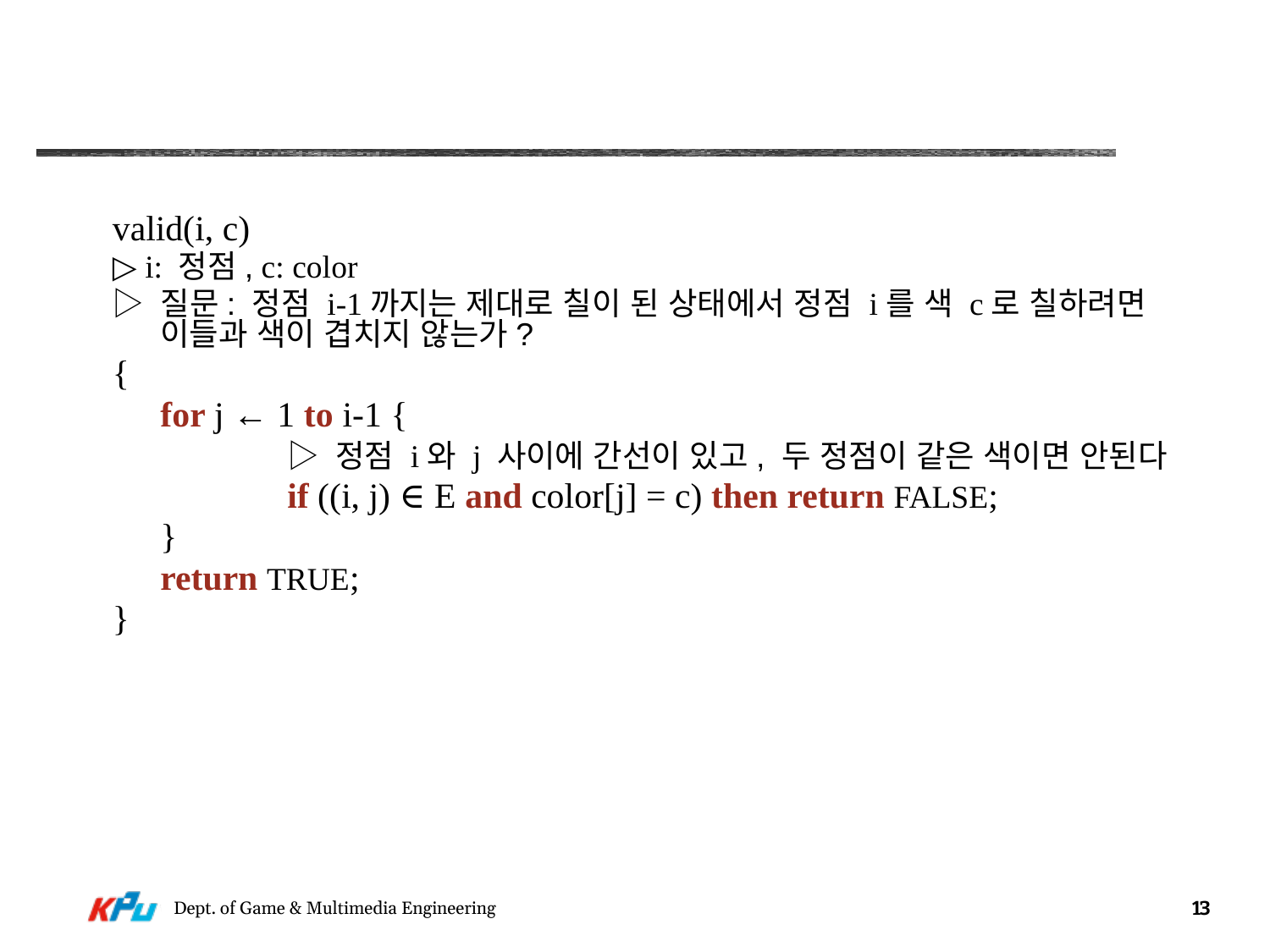

#

valid(i, c)
▷ i: 정점, c: color
▷ 질문: 정점 i-1까지는 제대로 칠이 된 상태에서 정점 i를 색 c로 칠하려면 이들과 색이 겹치지 않는가?
{
	for j ← 1 to i-1 {
		▷ 정점 i와 j 사이에 간선이 있고, 두 정점이 같은 색이면 안된다
		if ((i, j) ∈ E and color[j] = c) then return FALSE;
	}
	return TRUE;
}
Dept. of Game & Multimedia Engineering
13